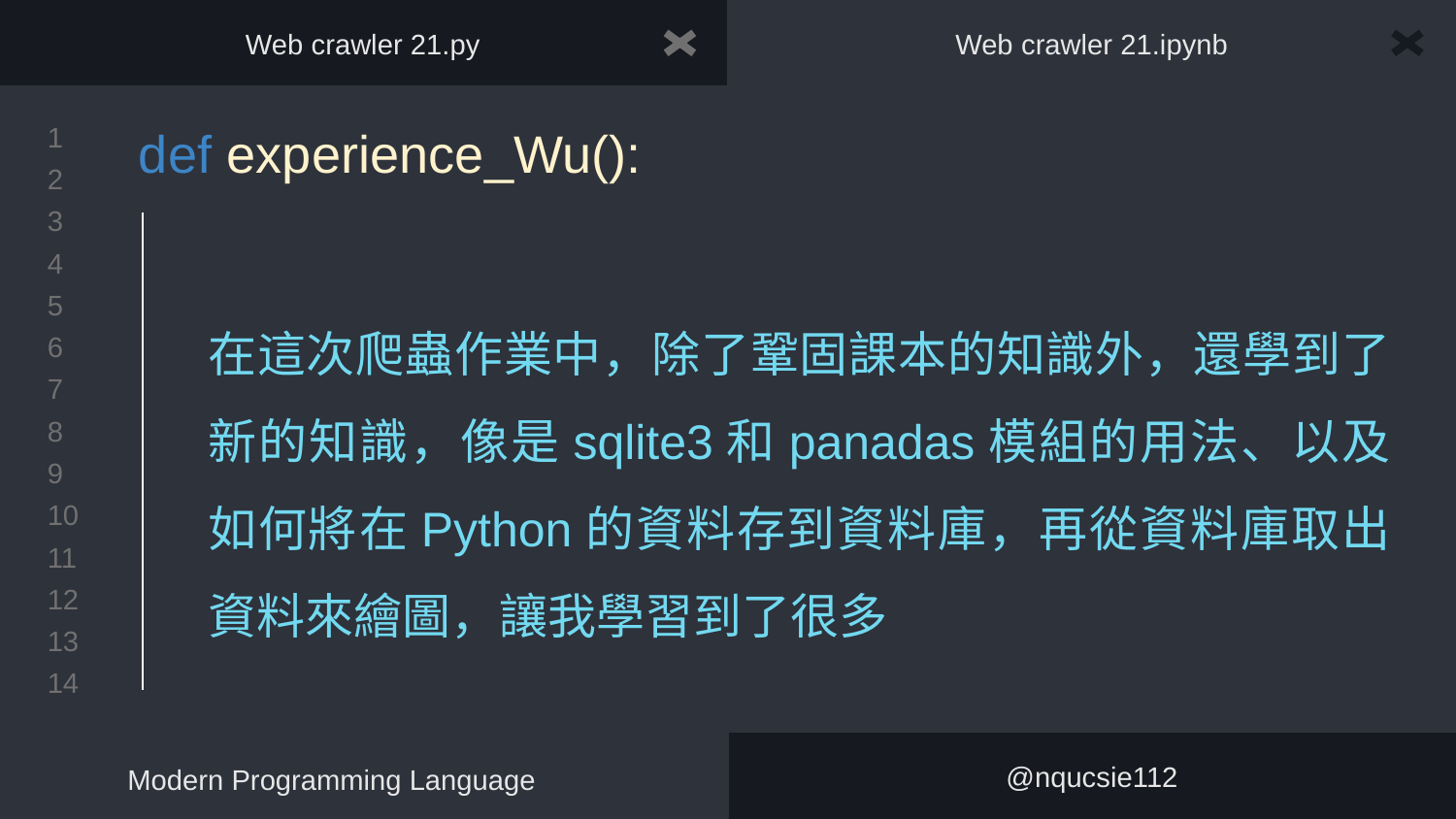

Web crawler 21.py
Web crawler 21.ipynb

# def experience_Wu():
在這次爬蟲作業中，除了鞏固課本的知識外，還學到了新的知識，像是sqlite3和panadas模組的用法、以及如何將在Python的資料存到資料庫，再從資料庫取出資料來繪圖，讓我學習到了很多
Modern Programming Language
@nqucsie112